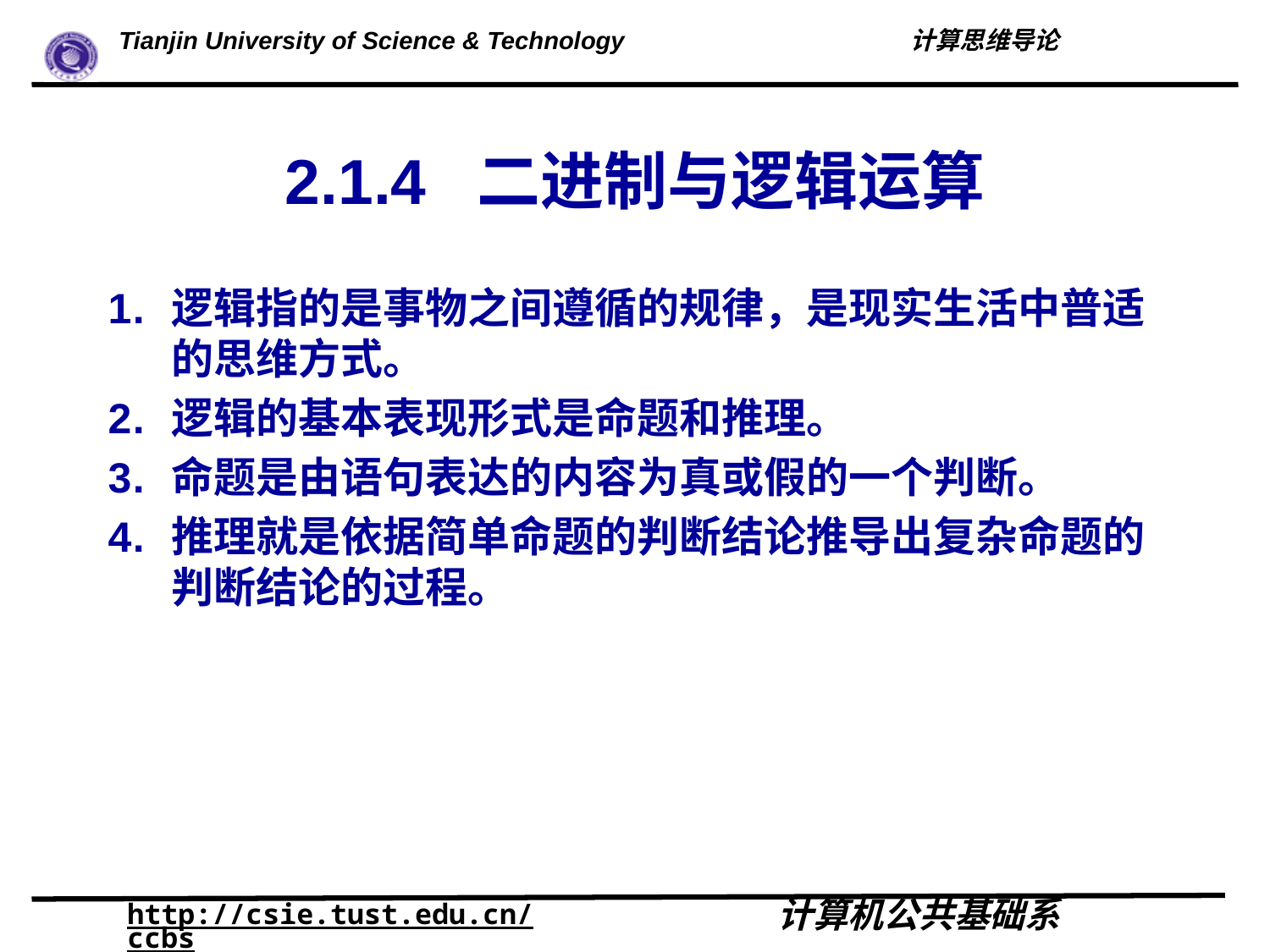

# 2.1.4  二进制与逻辑运算
逻辑指的是事物之间遵循的规律，是现实生活中普适的思维方式。
逻辑的基本表现形式是命题和推理。
命题是由语句表达的内容为真或假的一个判断。
推理就是依据简单命题的判断结论推导出复杂命题的判断结论的过程。